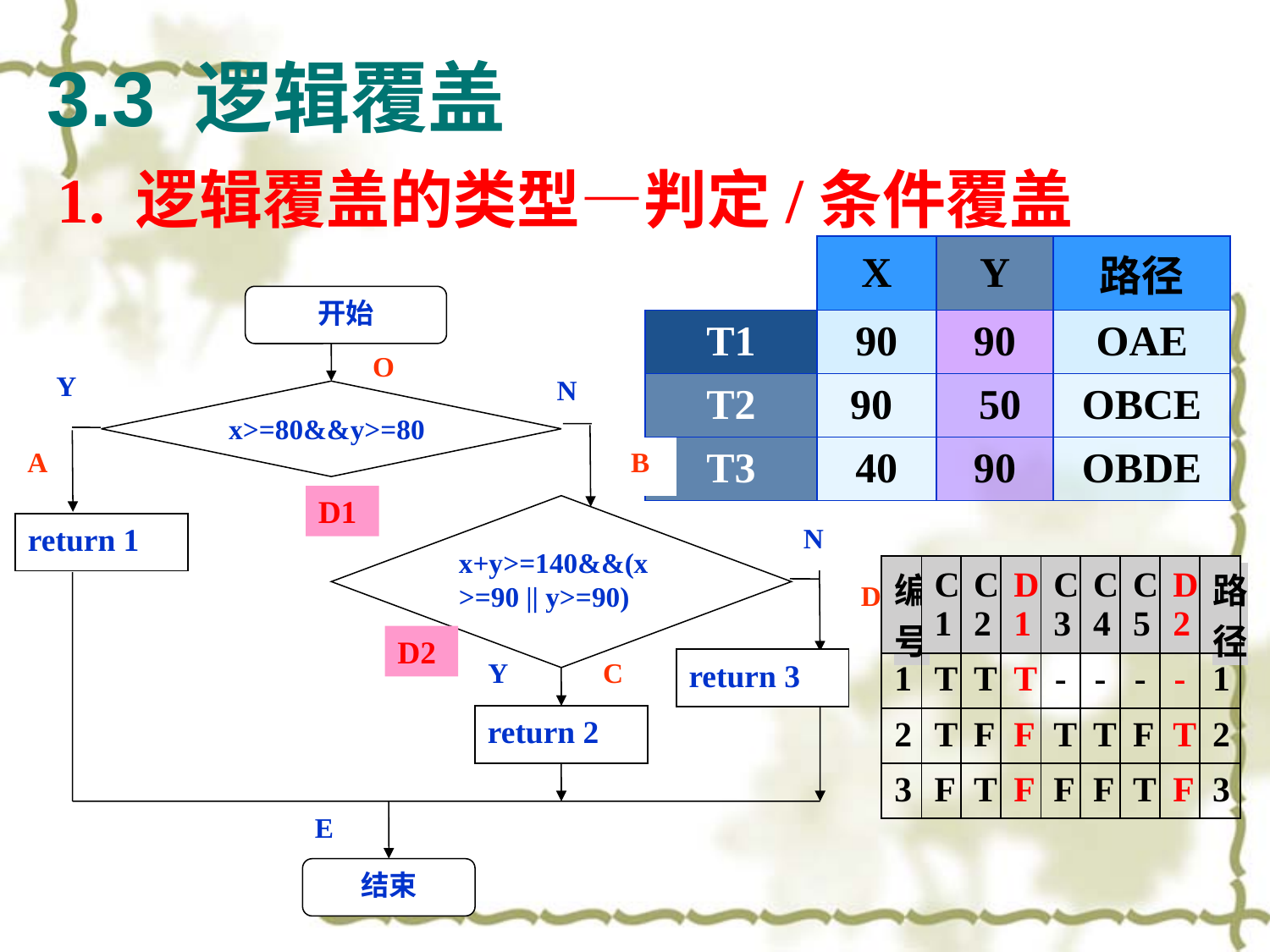

# 3.3 逻辑覆盖
1. 逻辑覆盖的类型—判定/条件覆盖
|  | X | Y | 路径 |
| --- | --- | --- | --- |
| T1 | 90 | 90 | OAE |
| T2 | 90 | 50 | OBCE |
| T3 | 40 | 90 | OBDE |
开始

O

Y

x>=80&&y>=80

A

x+y>=140&&(x>=90 || y>=90)

return 1

Y

C

return 3

return 2

E

结束

N

B

D

N

D1
D2
| 编号 | C1 | C2 | D1 | C3 | C4 | C5 | D2 | 路径 |
| --- | --- | --- | --- | --- | --- | --- | --- | --- |
| 1 | T | T | T | - | - | - | - | 1 |
| 2 | T | F | F | T | T | F | T | 2 |
| 3 | F | T | F | F | F | T | F | 3 |